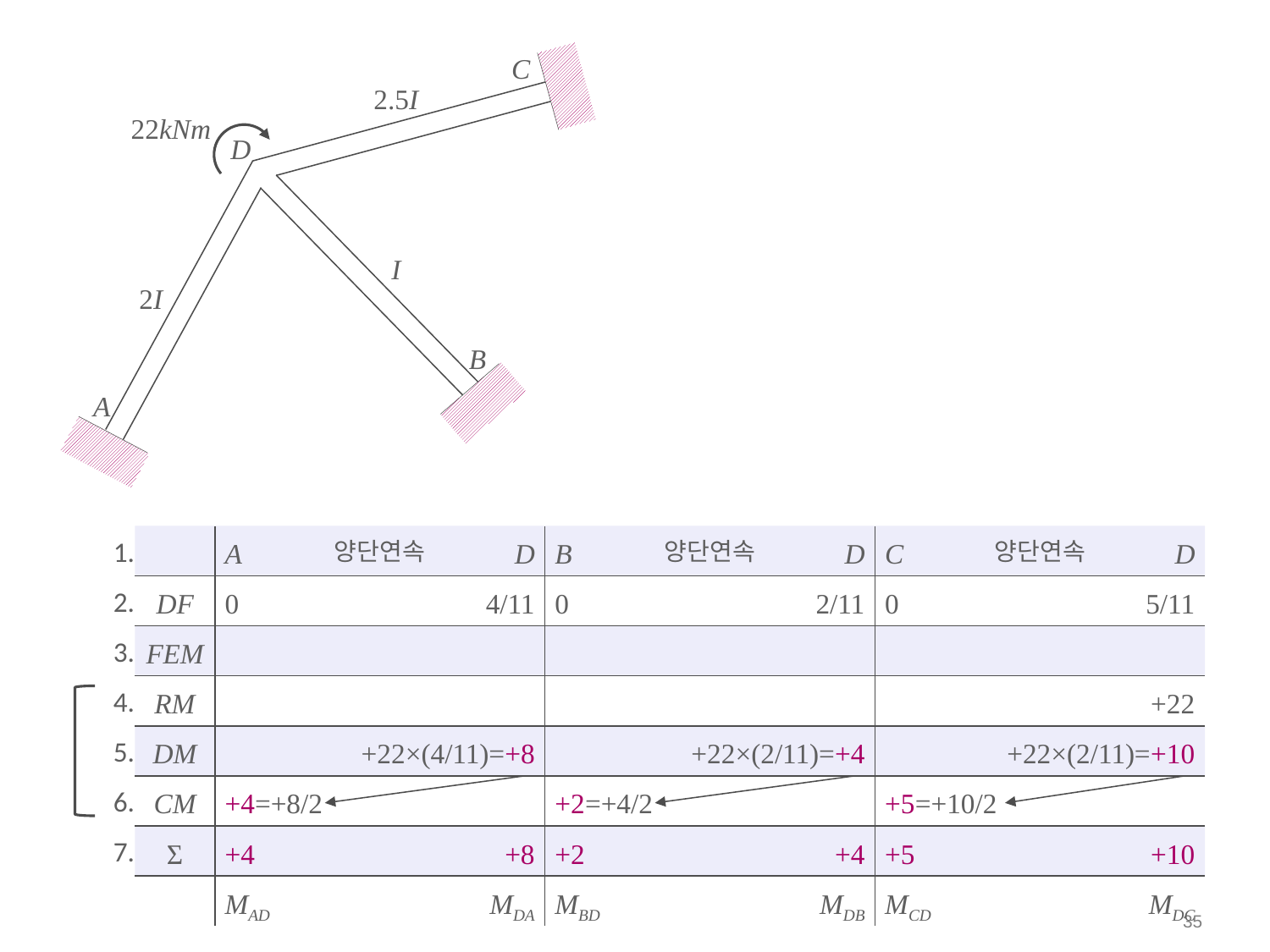

C
2.5I
22kNm

D
I
2I
B
A

1.
A
양단연속
D
B
양단연속
D
C
양단연속
D
2.
DF
0
4/11
0
2/11
0
5/11
3.
FEM

4.
RM

+22
5.
DM
+22×(4/11)=+8
+22×(2/11)=+4
+22×(2/11)=+10
6.
CM
+4=+8/2
+2=+4/2
+5=+10/2
7.
Ʃ
+4
+8
+2
+4
+5
+10
MAD
MDA
MBD
MDB
MCD
MDC